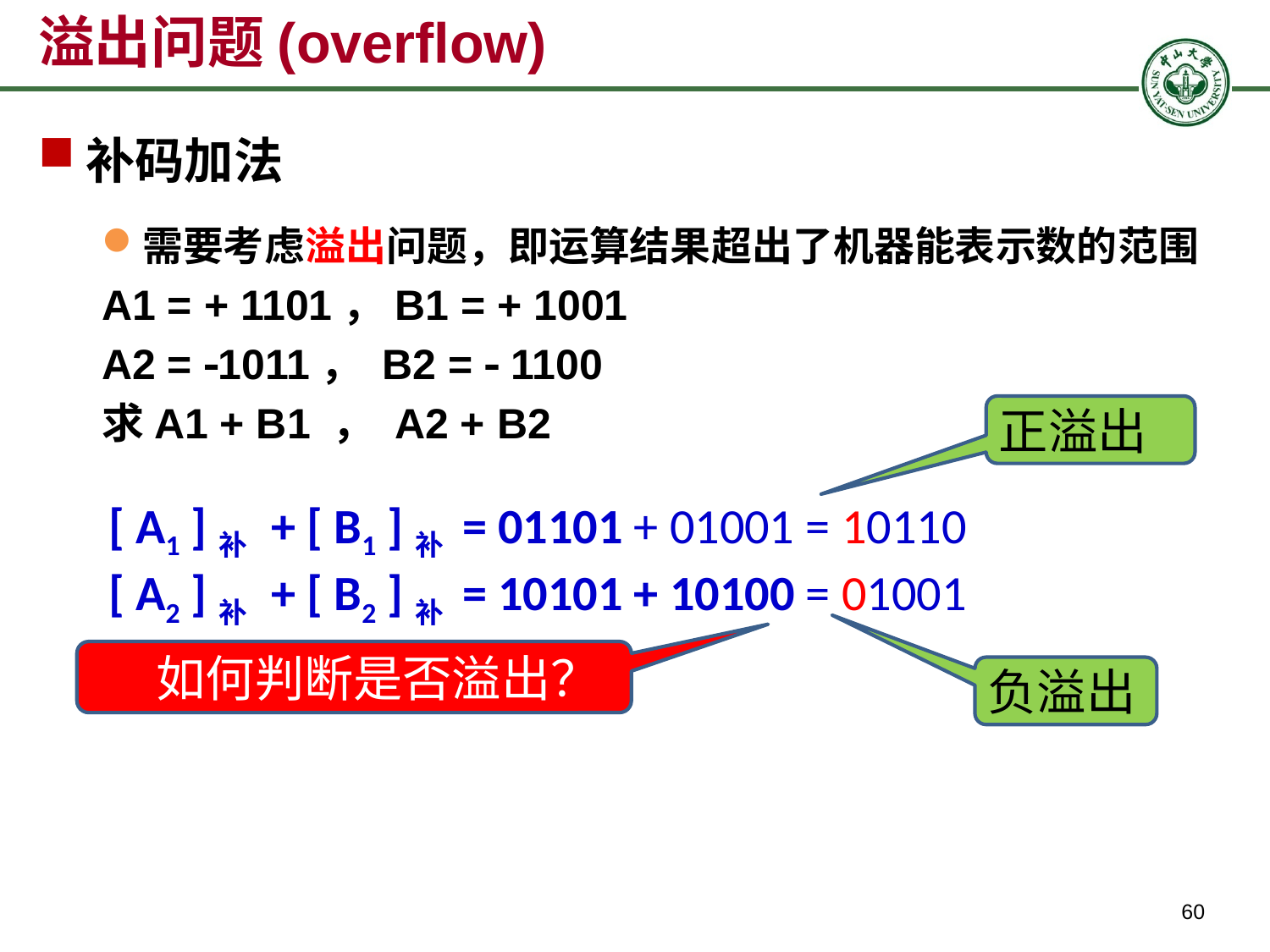

# 溢出问题(overflow)
补码加法
需要考虑溢出问题，即运算结果超出了机器能表示数的范围
A1 = + 1101，B1 = + 1001
A2 = −1011， B2 = − 1100
求A1 + B1 ， A2 + B2

正溢出
 [ A1 ]补 + [ B1 ]补 = 01101 + 01001 = 10110
 [ A2 ]补 + [ B2 ]补 = 10101 + 10100 = 01001
如何判断是否溢出？
负溢出